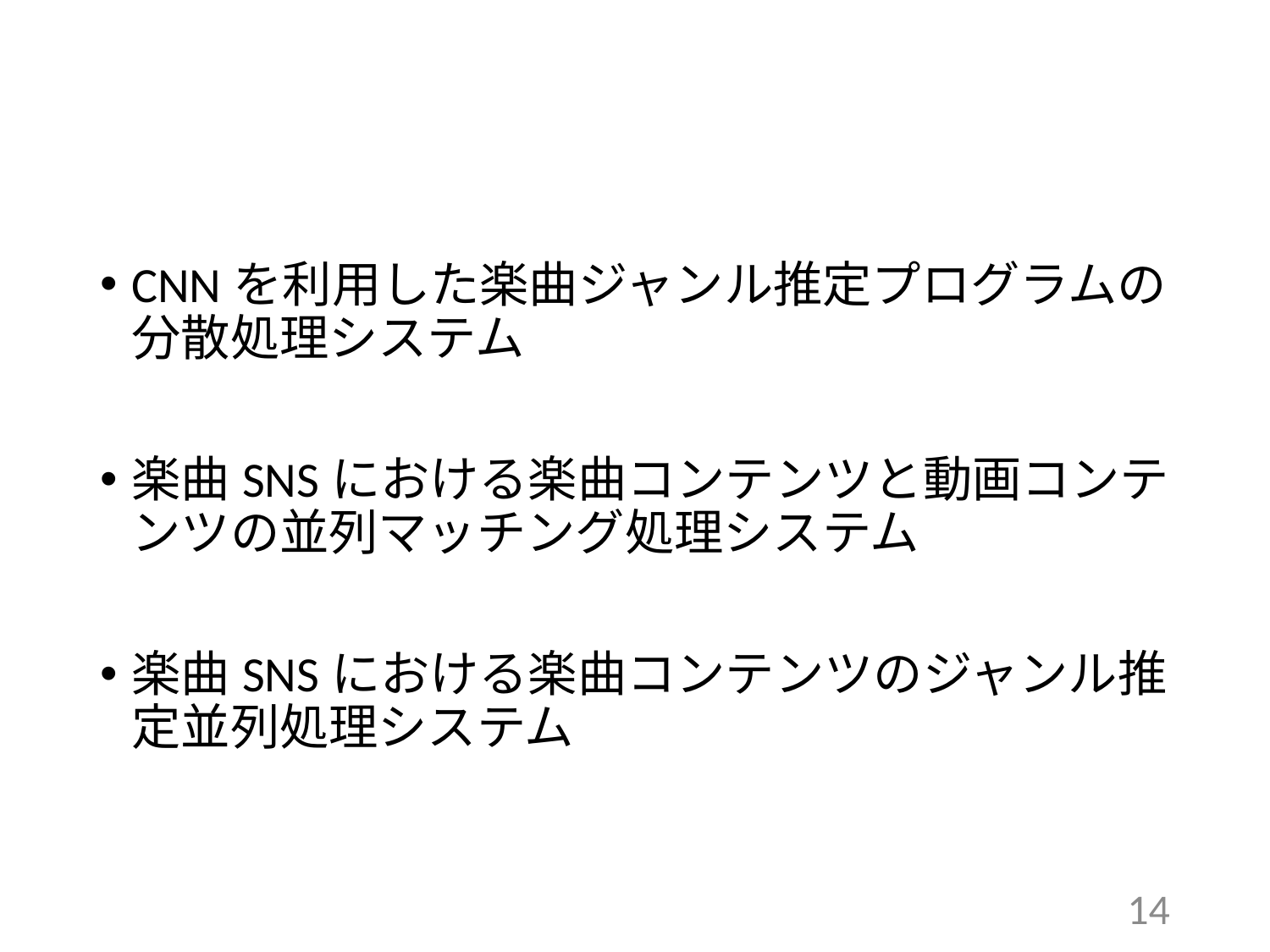

#
CNNを利用した楽曲ジャンル推定プログラムの分散処理システム

楽曲SNSにおける楽曲コンテンツと動画コンテンツの並列マッチング処理システム

楽曲SNSにおける楽曲コンテンツのジャンル推定並列処理システム

14